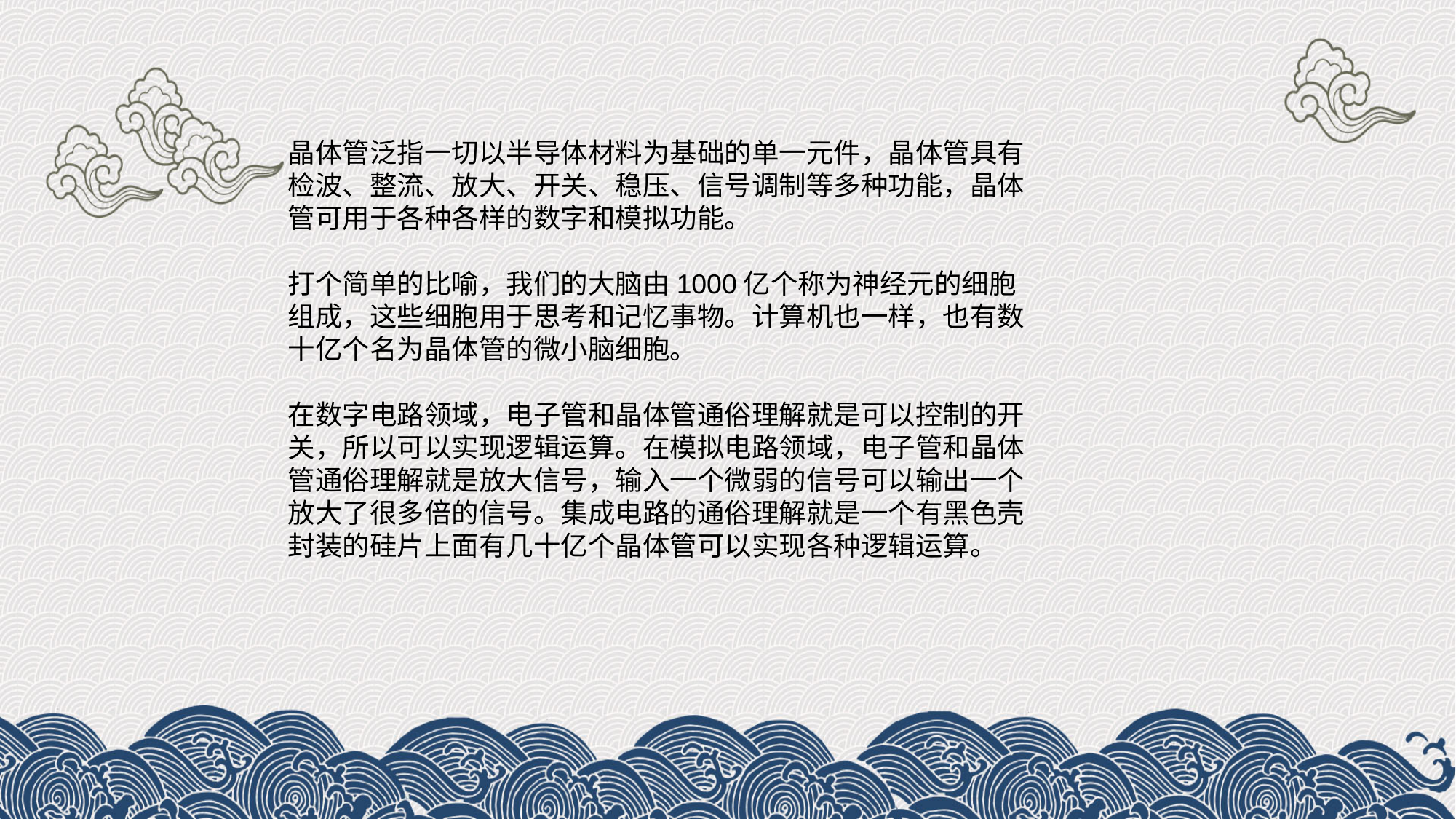

晶体管泛指一切以半导体材料为基础的单一元件，晶体管具有检波、整流、放大、开关、稳压、信号调制等多种功能，晶体管可用于各种各样的数字和模拟功能。

打个简单的比喻，我们的大脑由1000亿个称为神经元的细胞组成，这些细胞用于思考和记忆事物。计算机也一样，也有数十亿个名为晶体管的微小脑细胞。

在数字电路领域，电子管和晶体管通俗理解就是可以控制的开关，所以可以实现逻辑运算。在模拟电路领域，电子管和晶体管通俗理解就是放大信号，输入一个微弱的信号可以输出一个放大了很多倍的信号。集成电路的通俗理解就是一个有黑色壳封装的硅片上面有几十亿个晶体管可以实现各种逻辑运算。